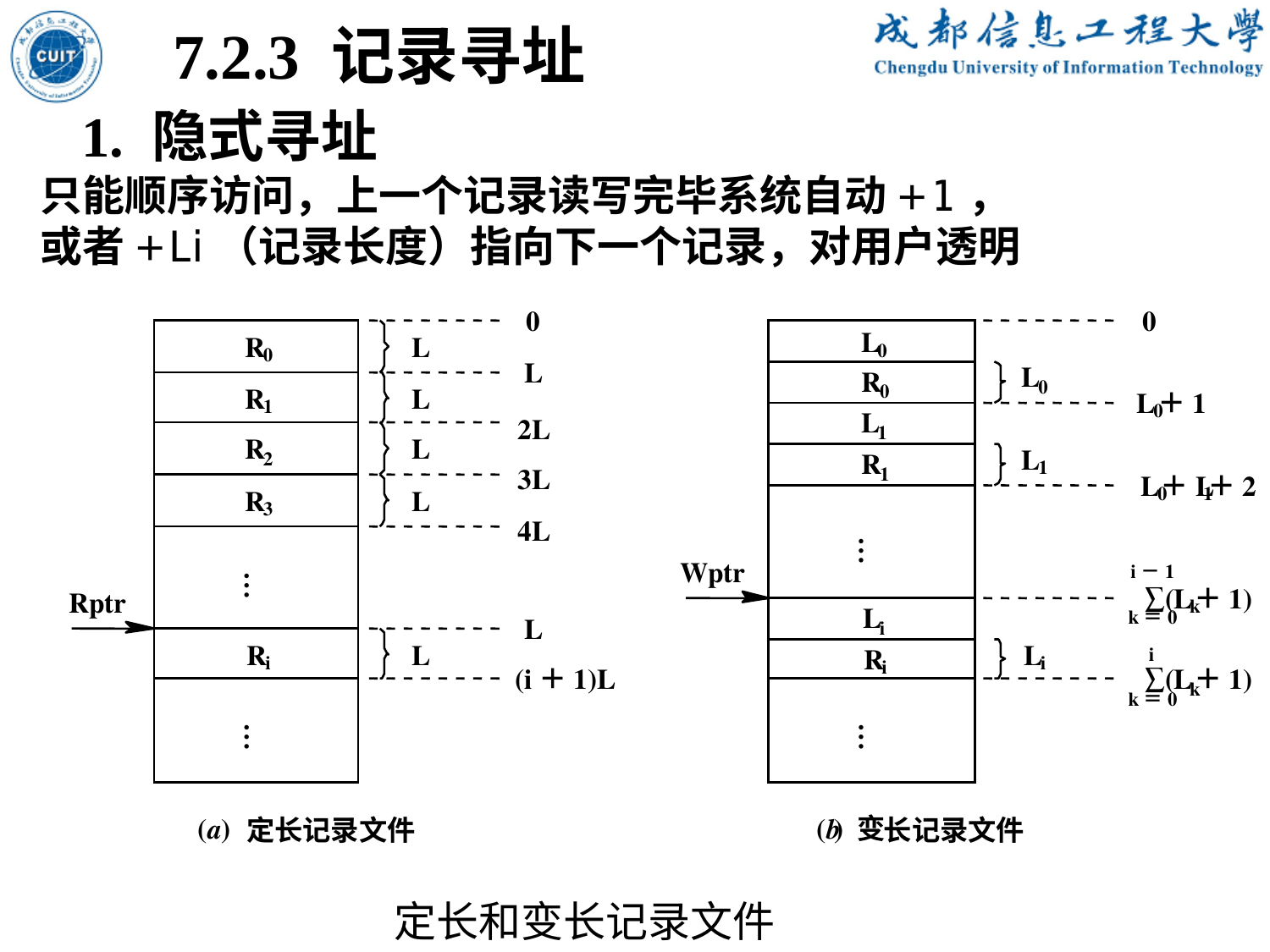

7.2.3 记录寻址
1. 隐式寻址
只能顺序访问，上一个记录读写完毕系统自动+1，
或者+Li（记录长度）指向下一个记录，对用户透明
0
0

L
R
L
0
0
L
L

R

0
0
R
L
L
＋1
1
0

L
2L
1

R
L
L

2
R
1
3L
1
L
＋L
＋2

0
1
R
L

3
4L

…
Wptr
i－1
…
∑(L
＋1)
Rptr

k

L
k＝0
L
i

R
L
L

R
i
i
i
i
(i＋1)L
∑(L
＋1)
k

k＝0
…
…
(
a
)
(
b
) 变
定长记录文件
长记录文件
定长和变长记录文件